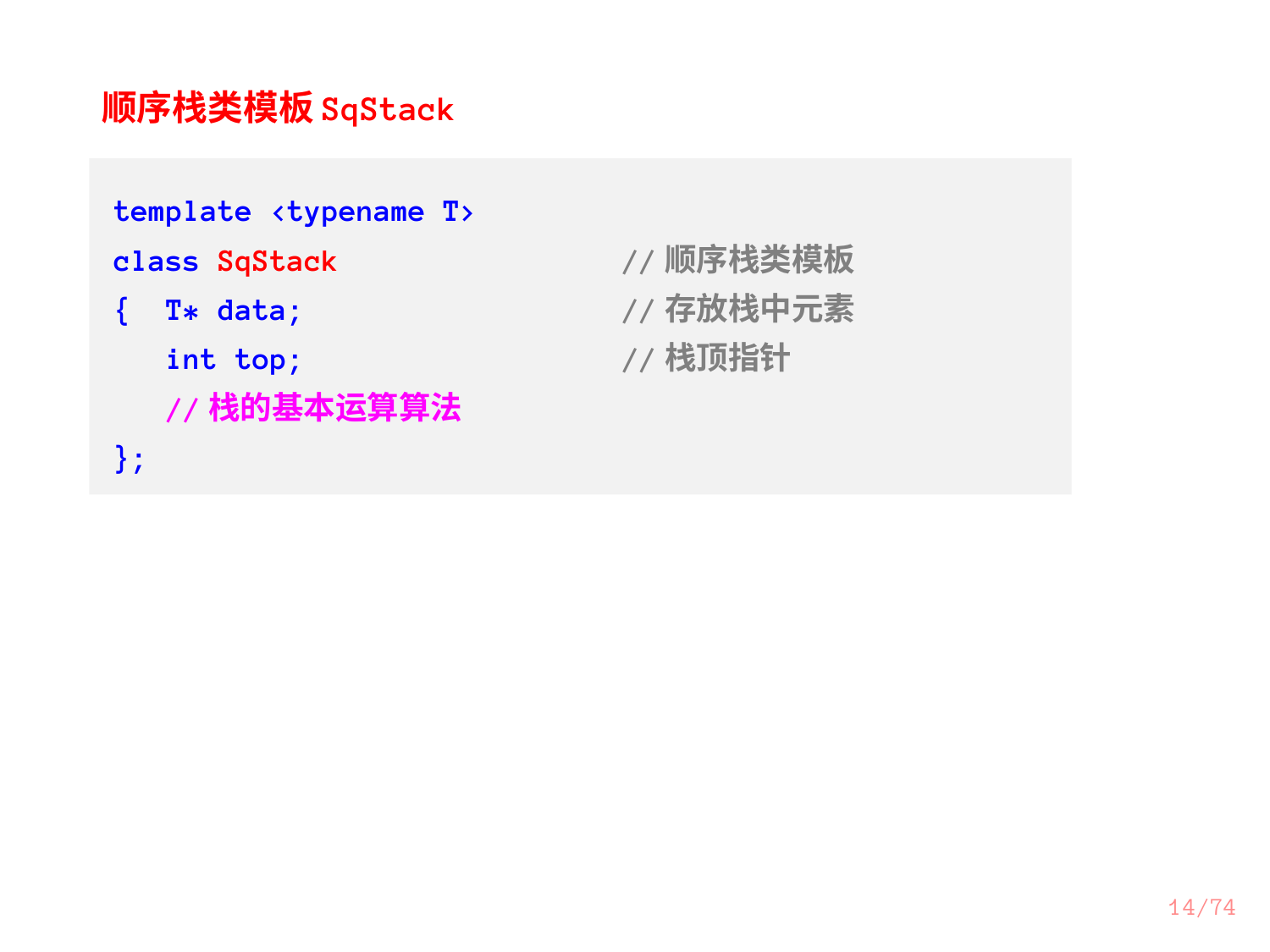

顺序栈类模板SqStack
template <typename T>
class SqStack			//顺序栈类模板
{  T* data;			//存放栈中元素
   int top;			//栈顶指针
   //栈的基本运算算法
};
14/74